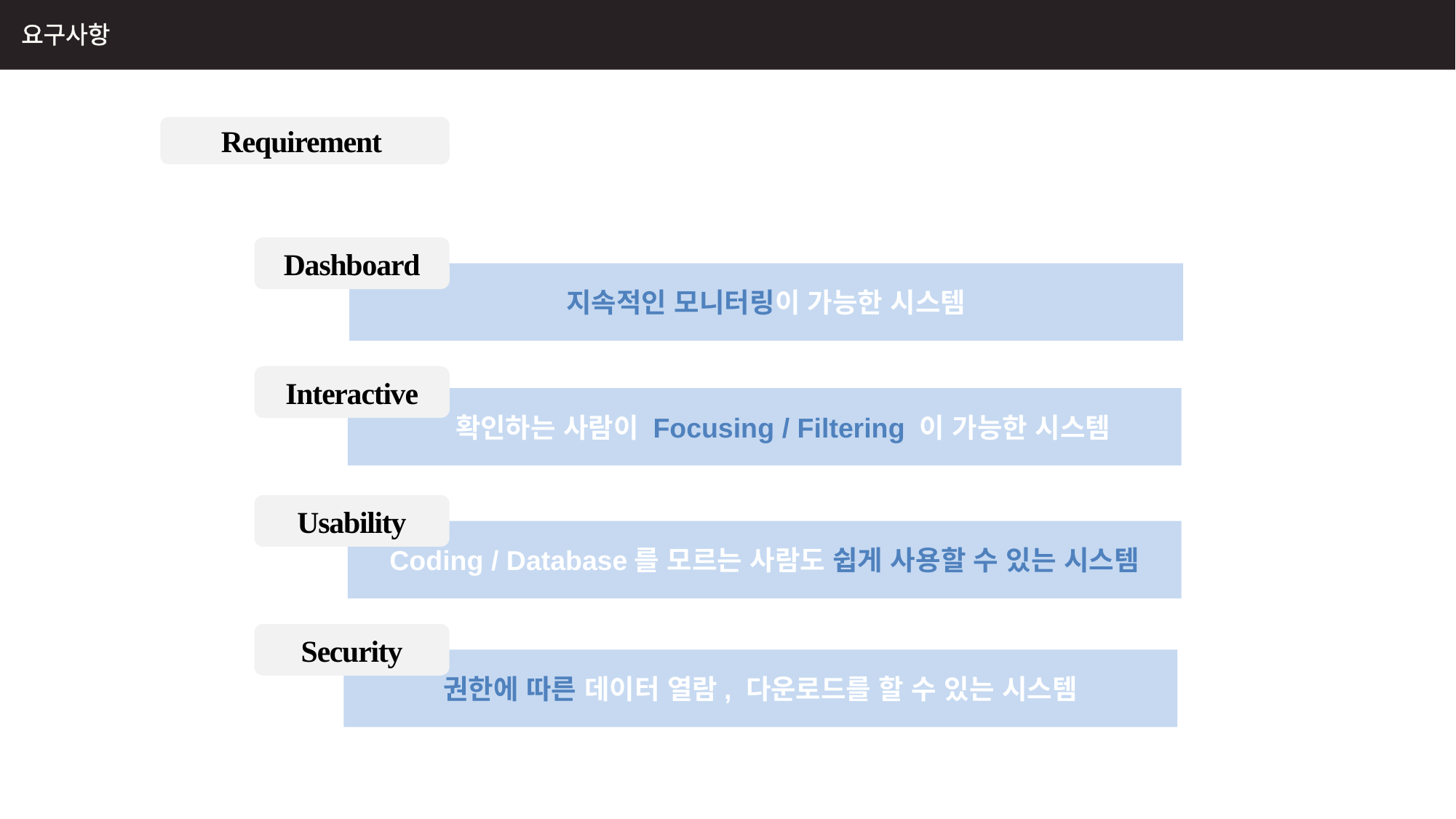

요구사항
Requirement
Dashboard
지속적인 모니터링이 가능한 시스템
Interactive
      확인하는 사람이 Focusing / Filtering 이 가능한 시스템
Usability
Coding / Database를 모르는 사람도 쉽게 사용할 수 있는 시스템
Security
권한에 따른 데이터 열람, 다운로드를 할 수 있는 시스템